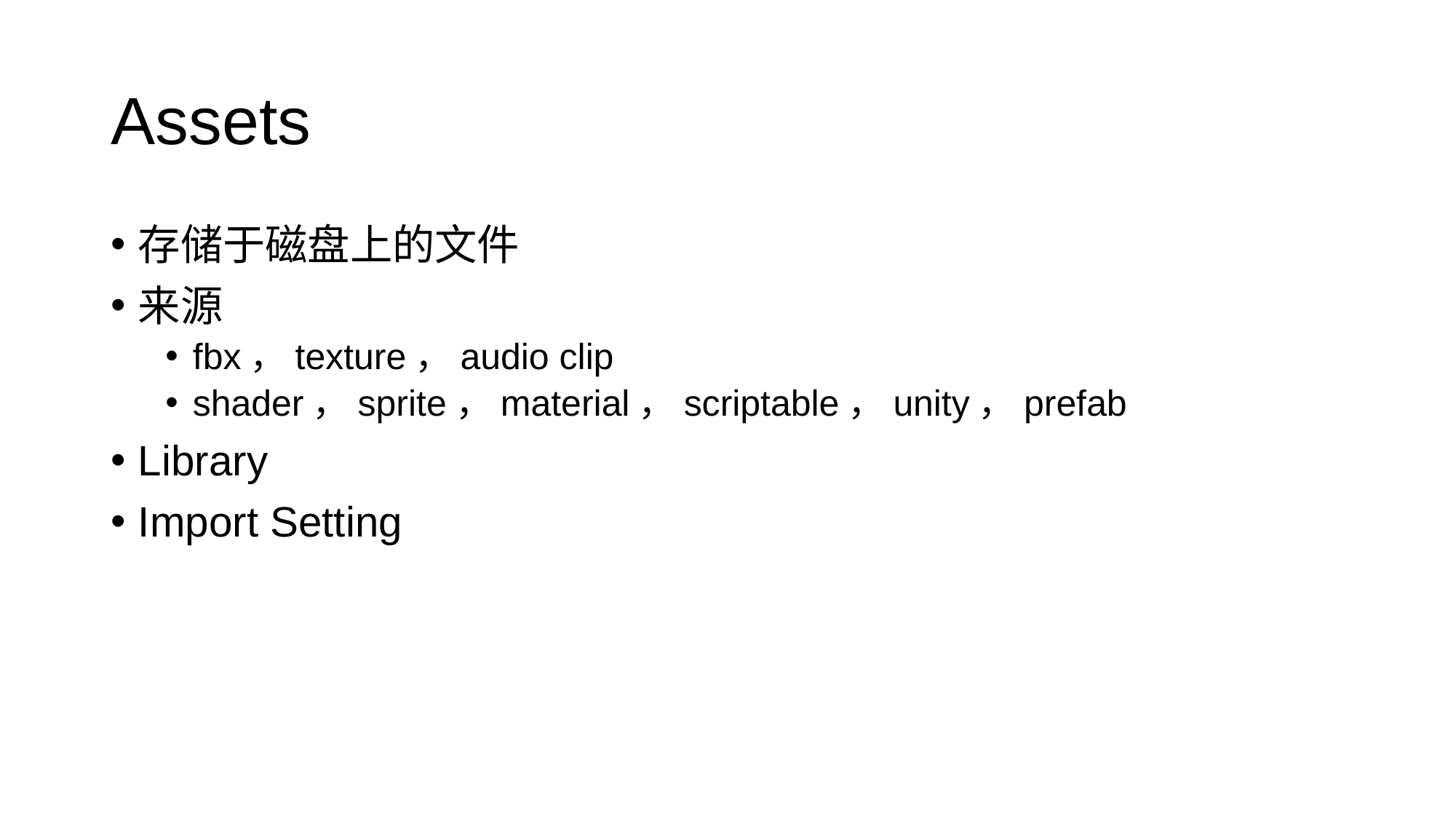

# Assets
存储于磁盘上的文件
来源
fbx，texture，audio clip
shader，sprite，material，scriptable，unity，prefab
Library
Import Setting